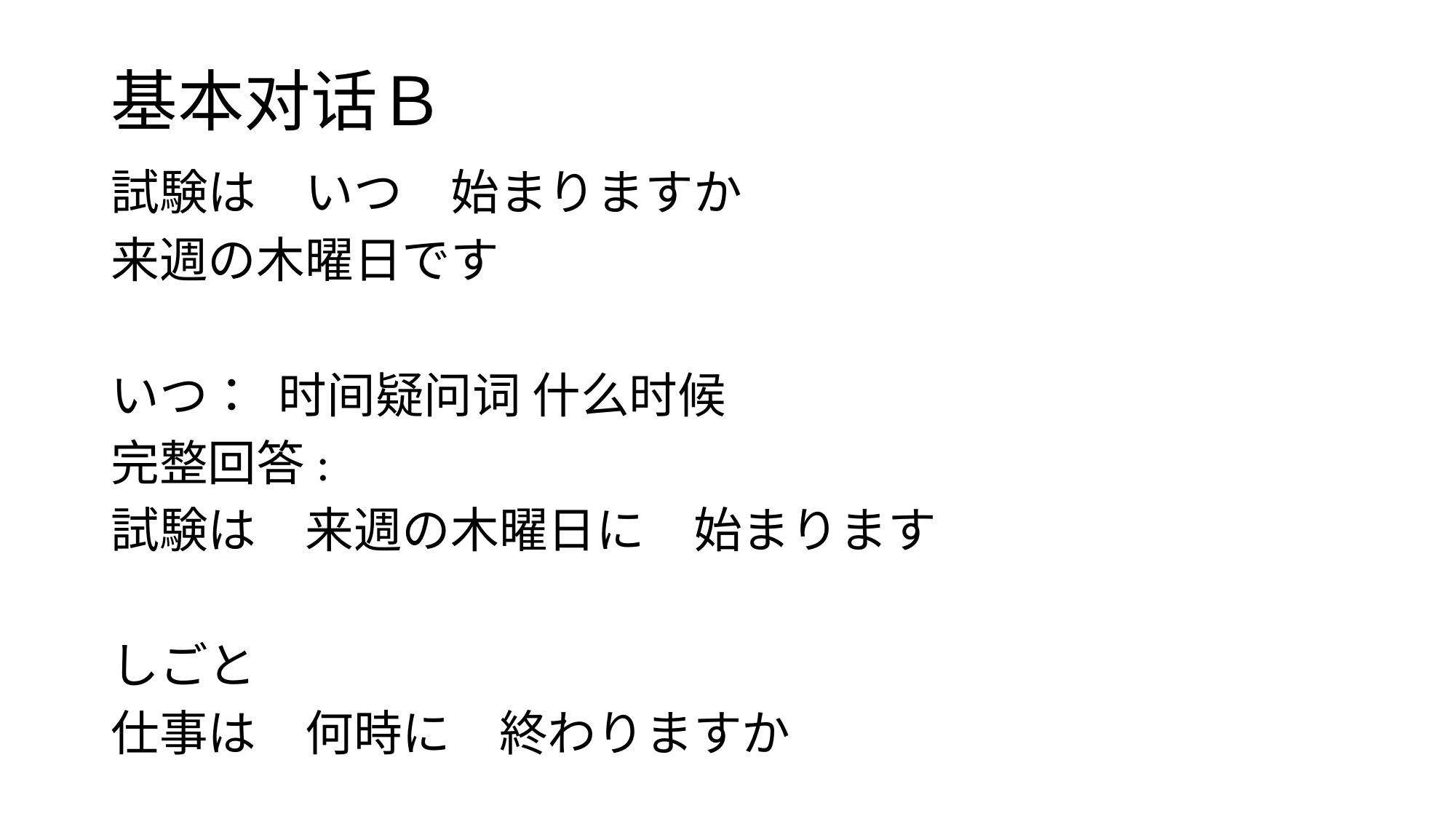

# 基本对话Ｂ
試験は　いつ　始まりますか
来週の木曜日です

いつ：  时间疑问词 什么时候
完整回答:
試験は　来週の木曜日に　始まります

しごと
仕事は　何時に　終わりますか